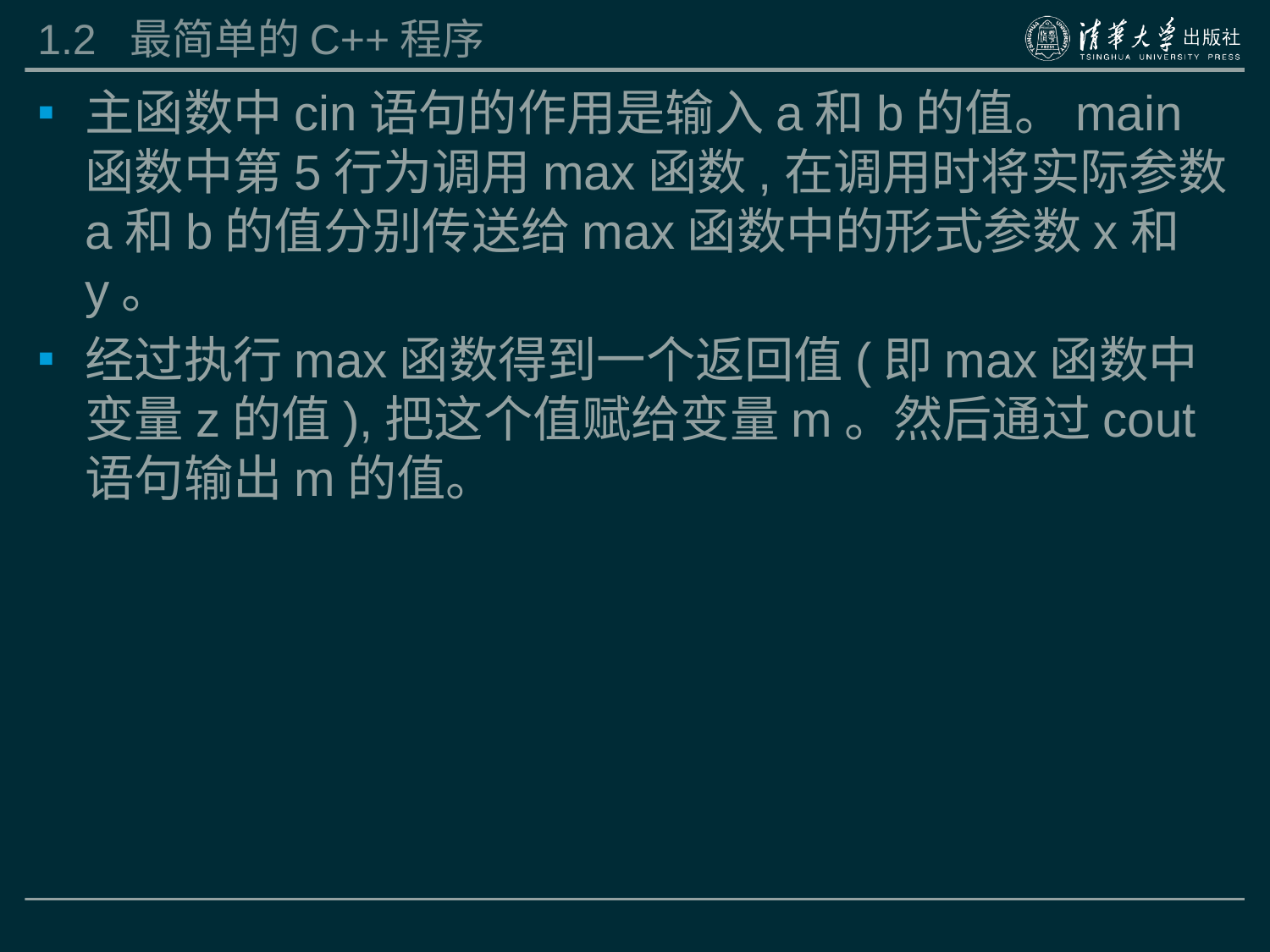

# 1.2  最简单的C++程序
主函数中cin语句的作用是输入a和b的值。main函数中第5行为调用max函数,在调用时将实际参数a和b的值分别传送给max函数中的形式参数x和y。
经过执行max函数得到一个返回值(即max函数中变量z的值),把这个值赋给变量m。然后通过cout语句输出m的值。